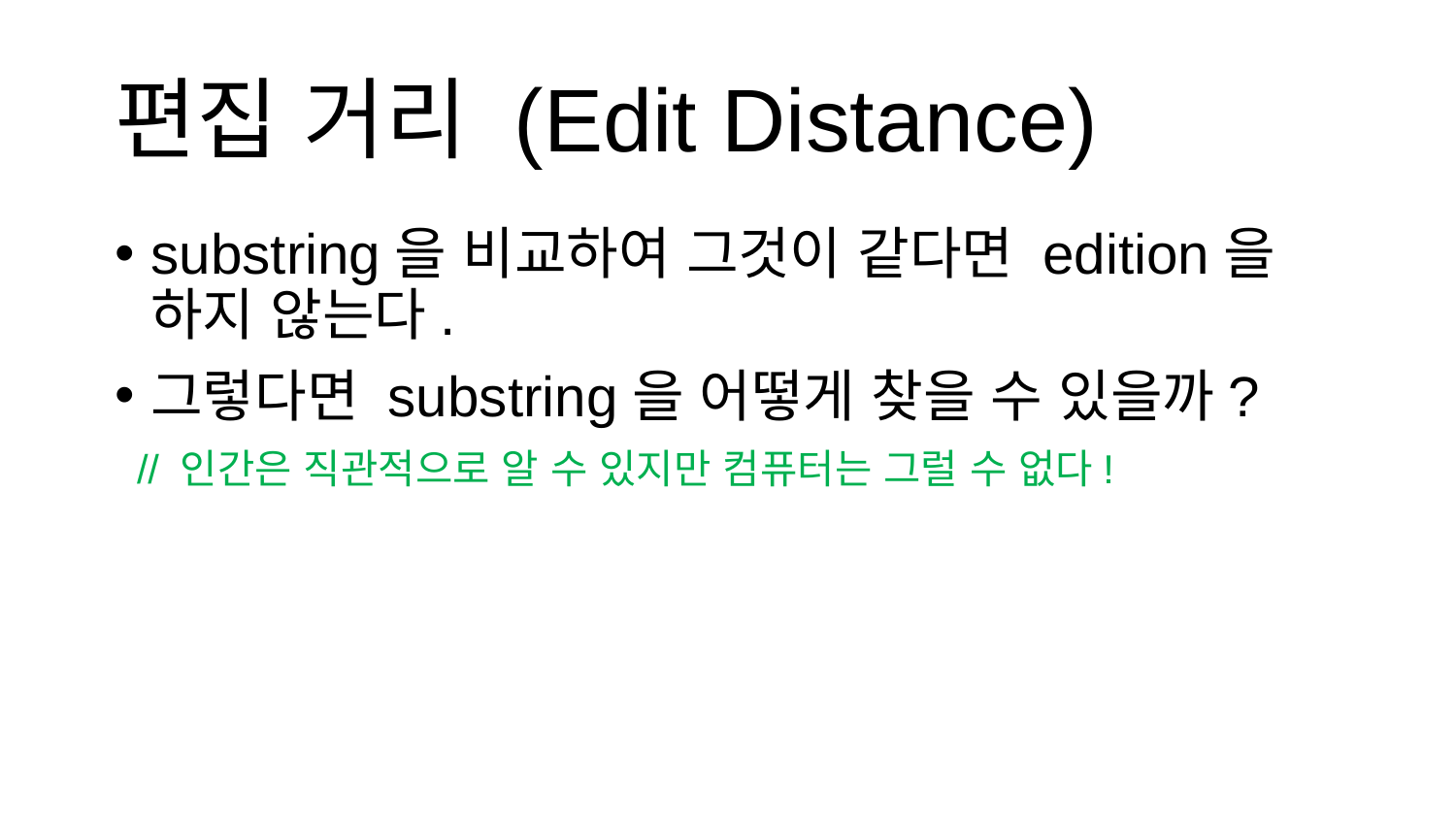

# 편집 거리 (Edit Distance)
substring을 비교하여 그것이 같다면 edition을 하지 않는다.
그렇다면 substring을 어떻게 찾을 수 있을까?
  // 인간은 직관적으로 알 수 있지만 컴퓨터는 그럴 수 없다!